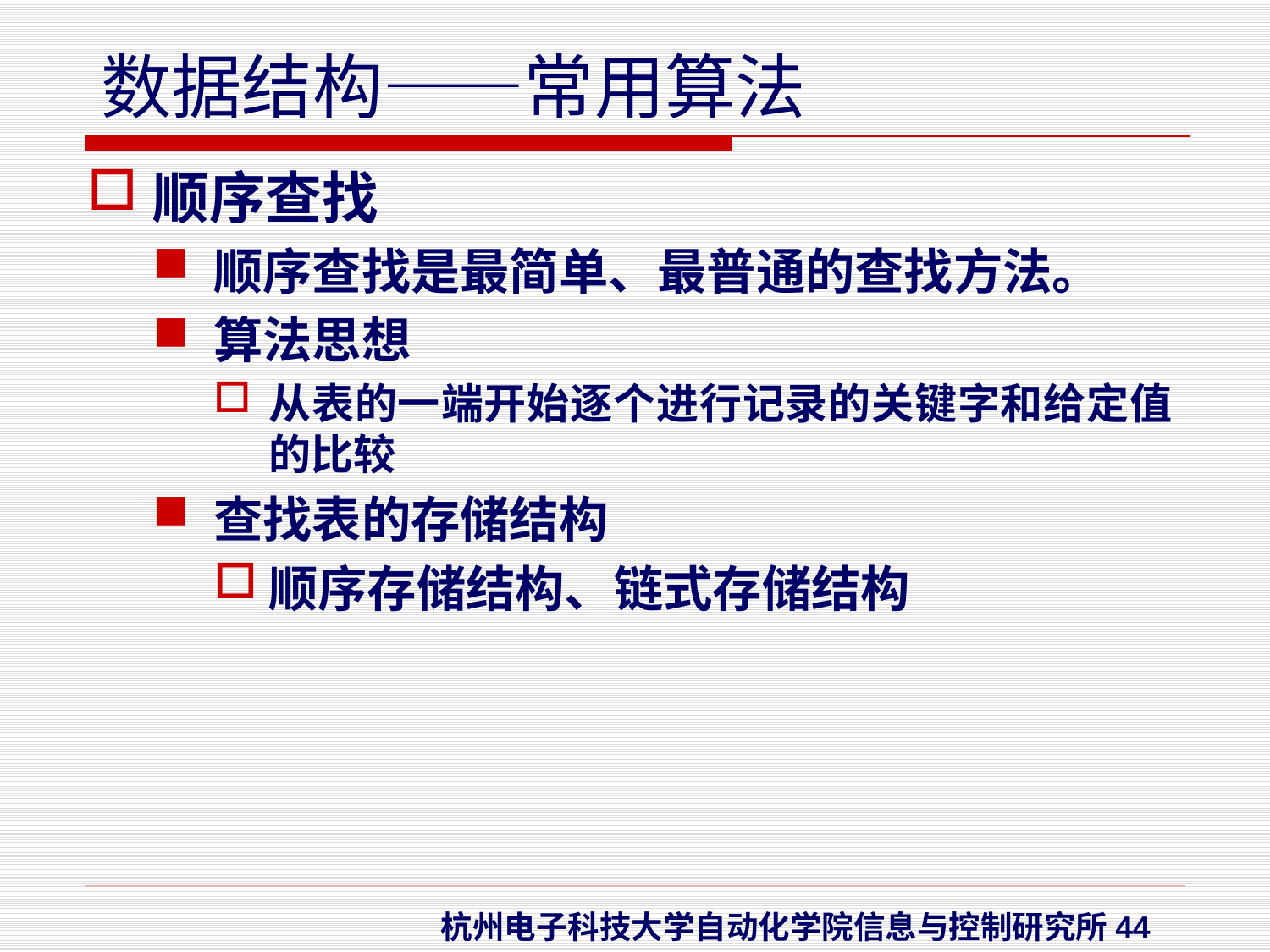

顺序查找
顺序查找是最简单、最普通的查找方法。
算法思想
从表的一端开始逐个进行记录的关键字和给定值的比较
查找表的存储结构
顺序存储结构、链式存储结构